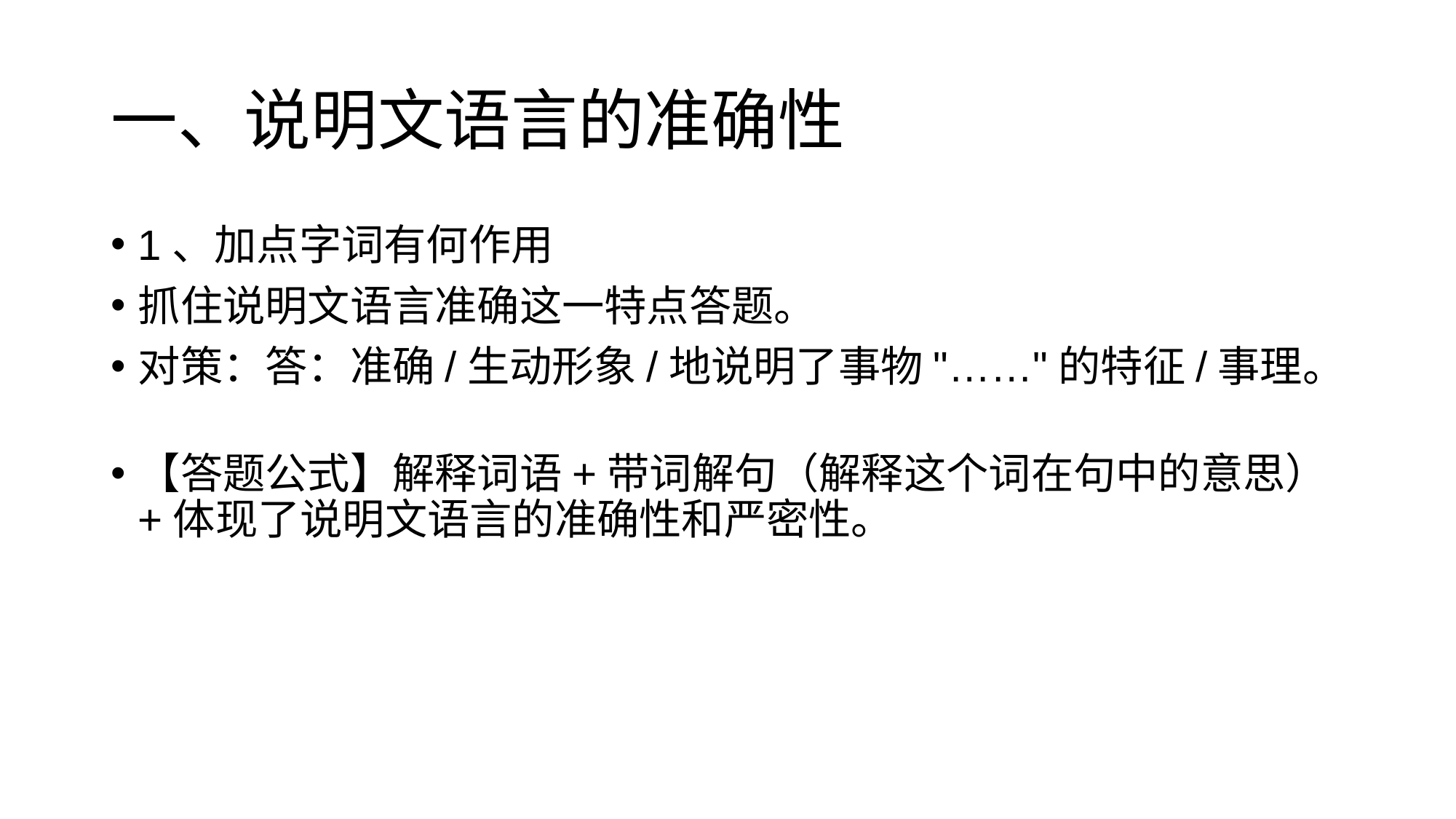

# 一、说明文语言的准确性
1、加点字词有何作用
抓住说明文语言准确这一特点答题。
对策：答：准确/生动形象/地说明了事物"……"的特征/事理。
【答题公式】解释词语+带词解句（解释这个词在句中的意思）+体现了说明文语言的准确性和严密性。